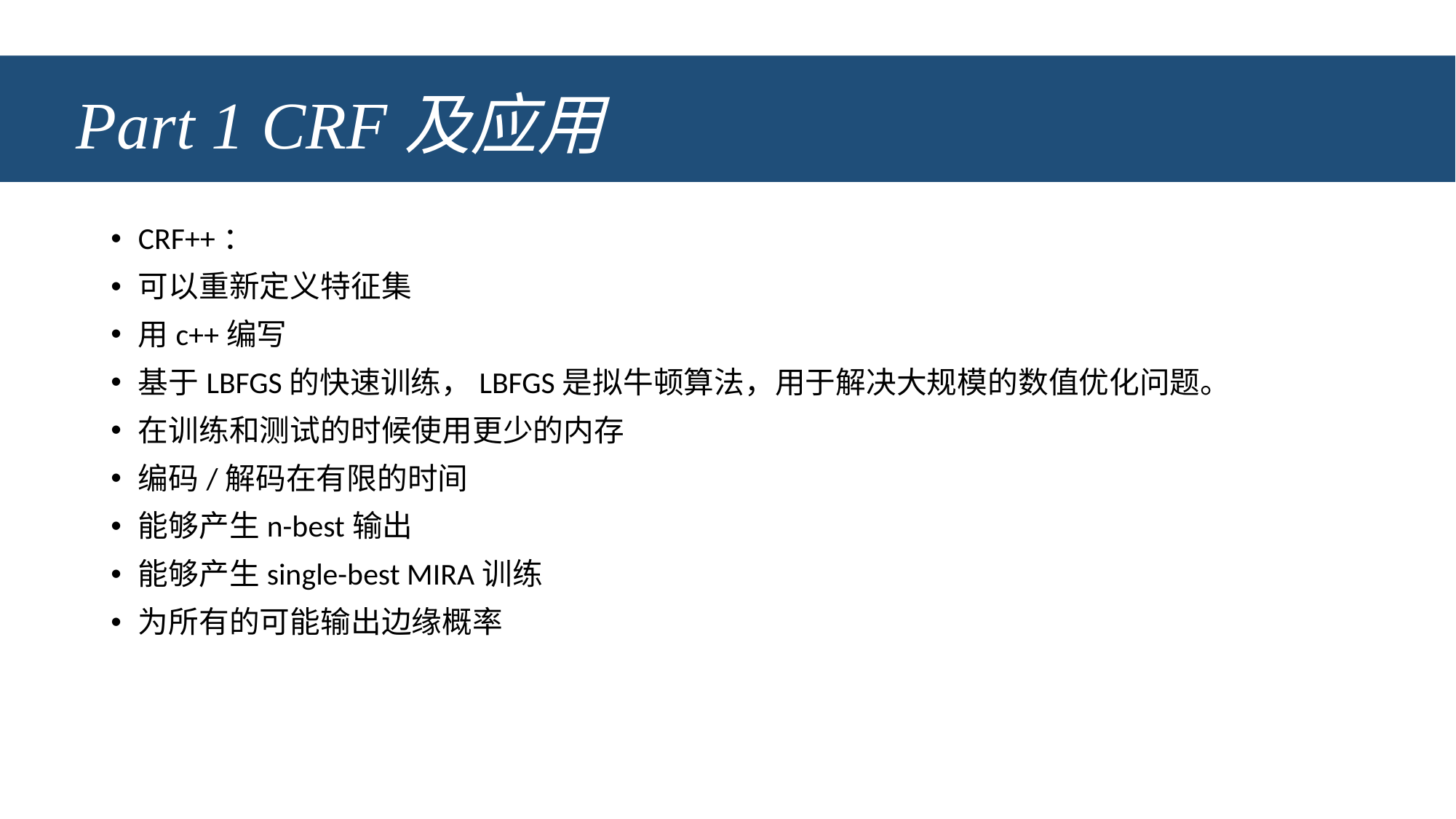

# Part 1 CRF及应用

CRF++：
可以重新定义特征集
用c++编写
基于LBFGS的快速训练，LBFGS是拟牛顿算法，用于解决大规模的数值优化问题。
在训练和测试的时候使用更少的内存
编码/解码在有限的时间
能够产生n-best输出
能够产生single-best MIRA训练
为所有的可能输出边缘概率